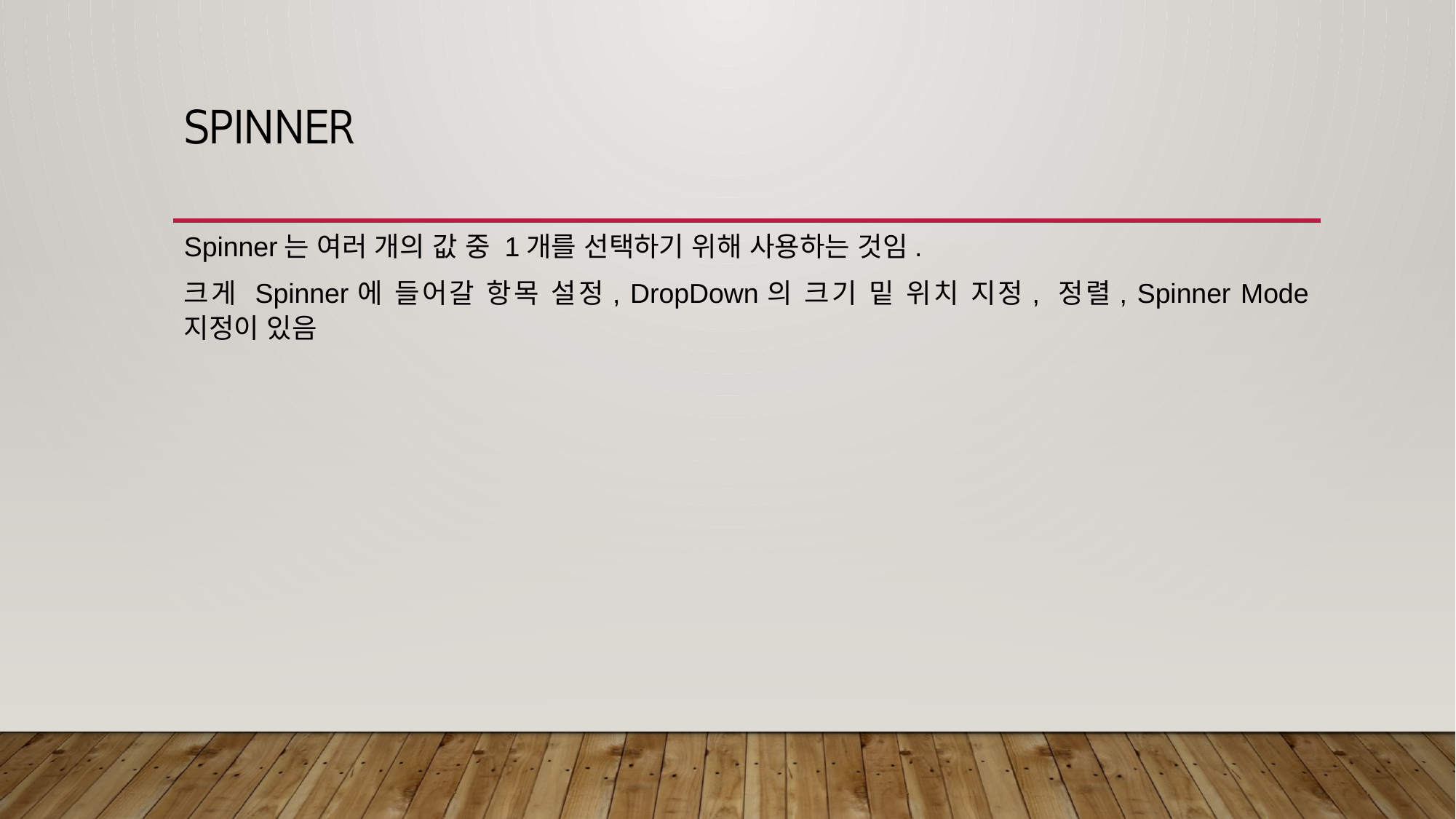

# Spinner
Spinner는 여러 개의 값 중 1개를 선택하기 위해 사용하는 것임.
크게 Spinner에 들어갈 항목 설정, DropDown의 크기 밑 위치 지정, 정렬, Spinner Mode 지정이 있음